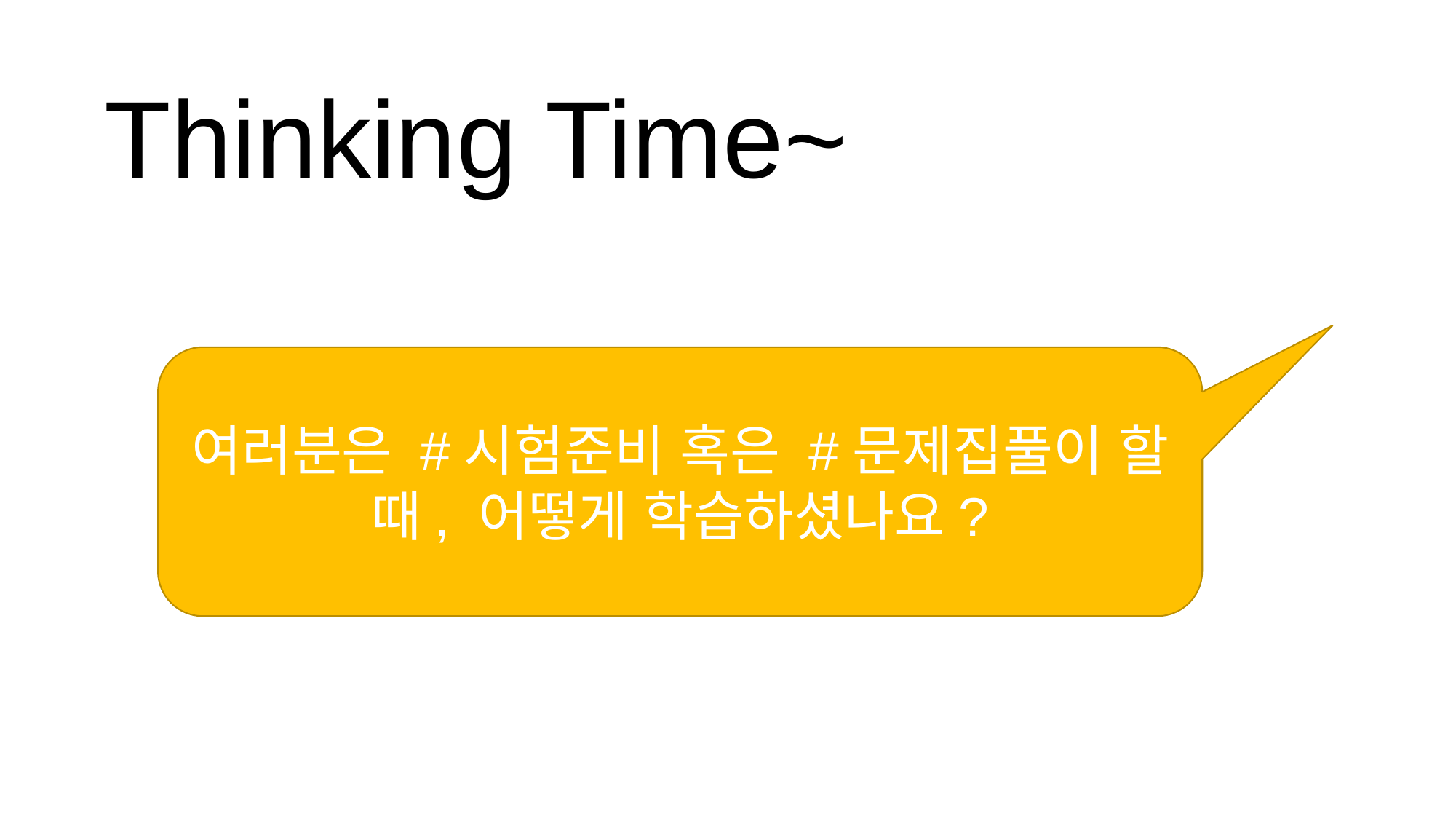

Thinking Time~
여러분은 #시험준비 혹은 #문제집풀이 할 때, 어떻게 학습하셨나요?